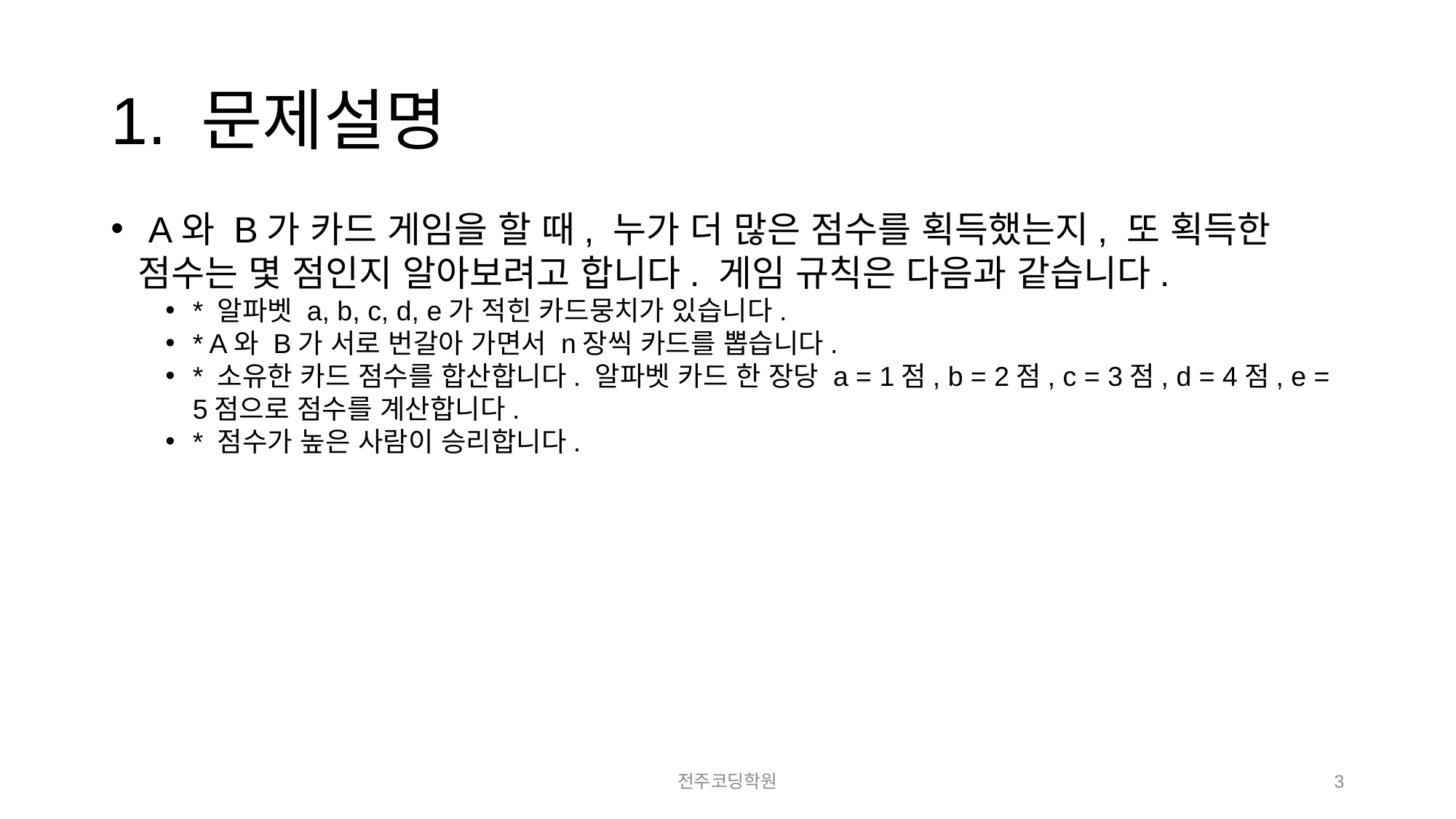

# 1. 문제설명
 A와 B가 카드 게임을 할 때, 누가 더 많은 점수를 획득했는지, 또 획득한 점수는 몇 점인지 알아보려고 합니다. 게임 규칙은 다음과 같습니다.
* 알파벳 a, b, c, d, e가 적힌 카드뭉치가 있습니다.
* A와 B가 서로 번갈아 가면서 n장씩 카드를 뽑습니다.
* 소유한 카드 점수를 합산합니다. 알파벳 카드 한 장당 a = 1점, b = 2점, c = 3점, d = 4점, e = 5점으로 점수를 계산합니다.
* 점수가 높은 사람이 승리합니다.
전주코딩학원
3